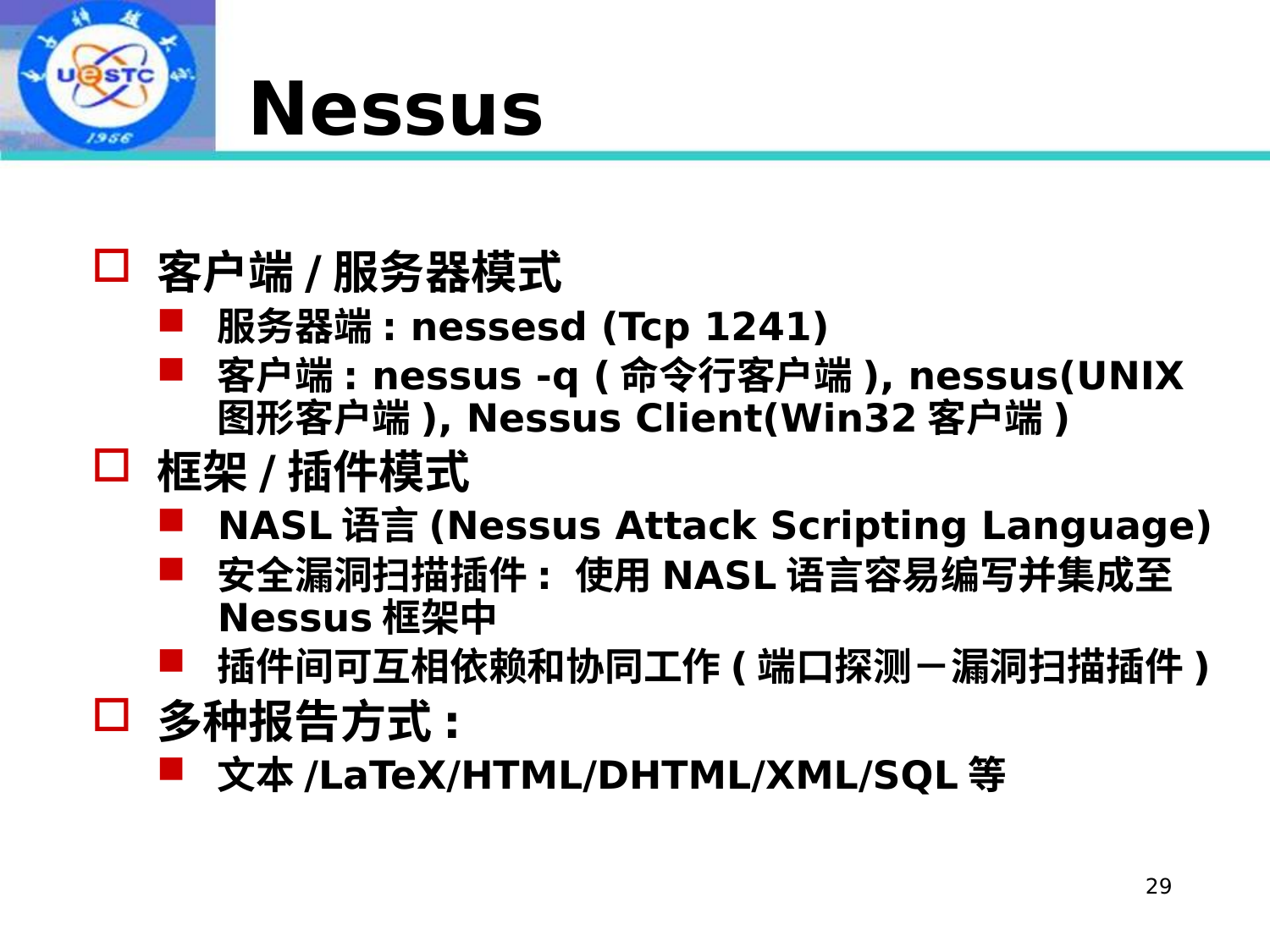

# Nessus
客户端/服务器模式
服务器端: nessesd (Tcp 1241)
客户端: nessus -q (命令行客户端), nessus(UNIX图形客户端), Nessus Client(Win32客户端)
框架/插件模式
NASL语言(Nessus Attack Scripting Language)
安全漏洞扫描插件: 使用NASL语言容易编写并集成至Nessus框架中
插件间可互相依赖和协同工作(端口探测－漏洞扫描插件)
多种报告方式:
文本/LaTeX/HTML/DHTML/XML/SQL等
29